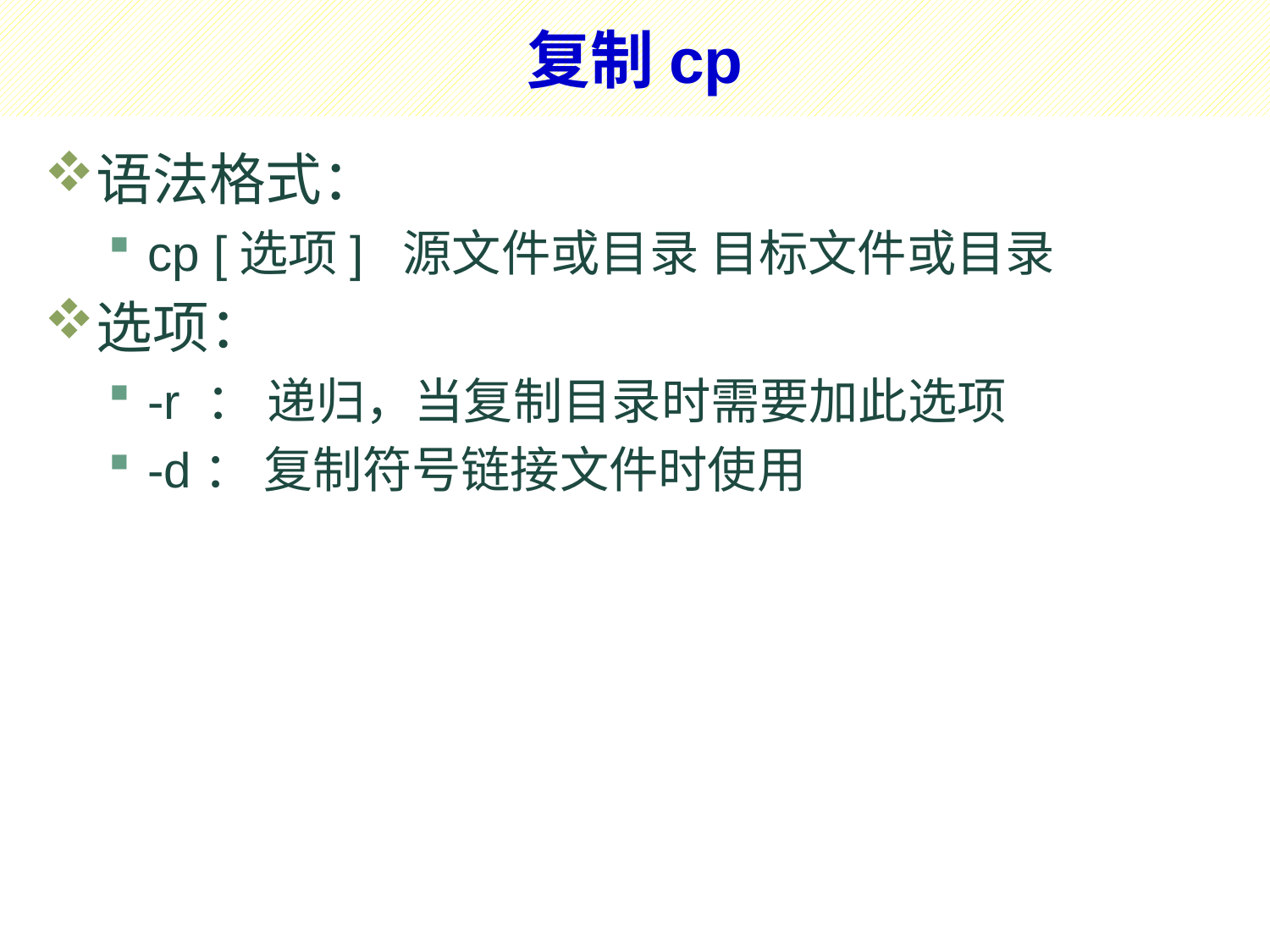

# 复制cp
语法格式：
cp [选项]  源文件或目录 目标文件或目录
选项：
-r ： 递归，当复制目录时需要加此选项
-d： 复制符号链接文件时使用